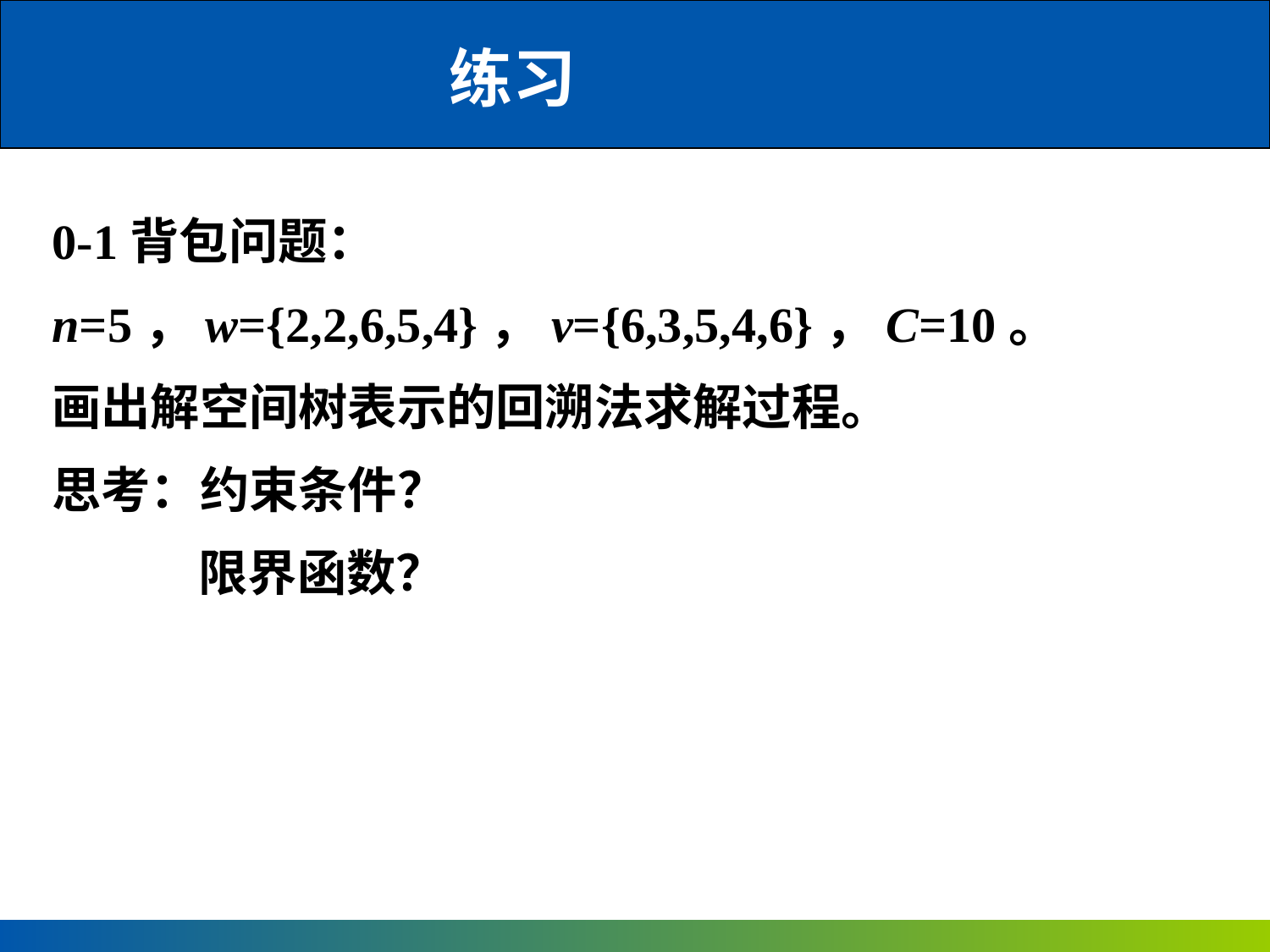

练习
0-1背包问题：
n=5，w={2,2,6,5,4}，v={6,3,5,4,6}，C=10。
画出解空间树表示的回溯法求解过程。
思考：约束条件？
            限界函数？